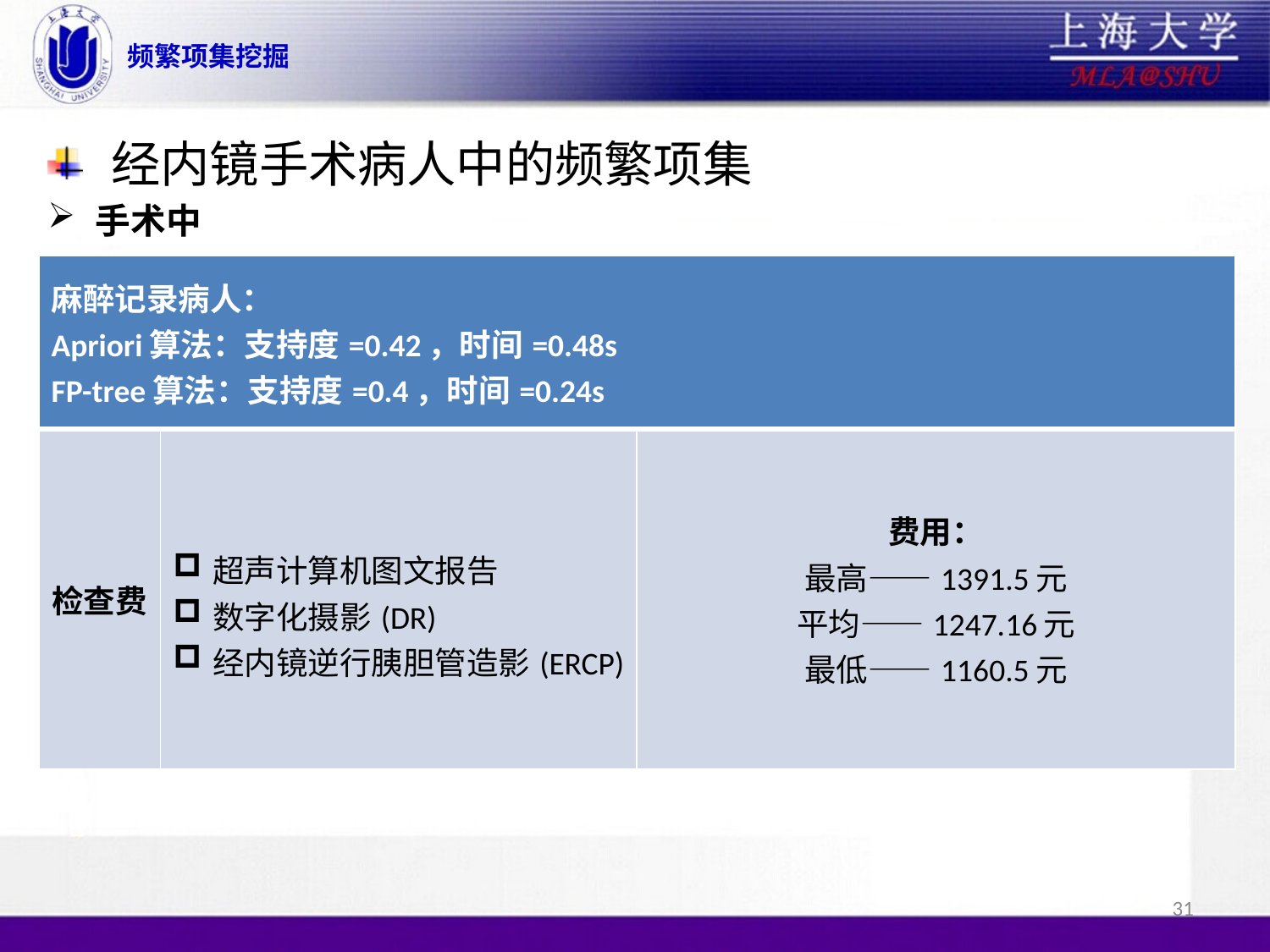

# 频繁项集挖掘
经内镜手术病人中的频繁项集
手术中
| 麻醉记录病人： Apriori算法：支持度=0.42，时间=0.48s FP-tree算法：支持度=0.4，时间=0.24s |  |  |
| --- | --- | --- |
| 检查费 | 超声计算机图文报告 数字化摄影(DR) 经内镜逆行胰胆管造影(ERCP) | 费用： 最高——1391.5元 平均——1247.16元 最低——1160.5元 |
31